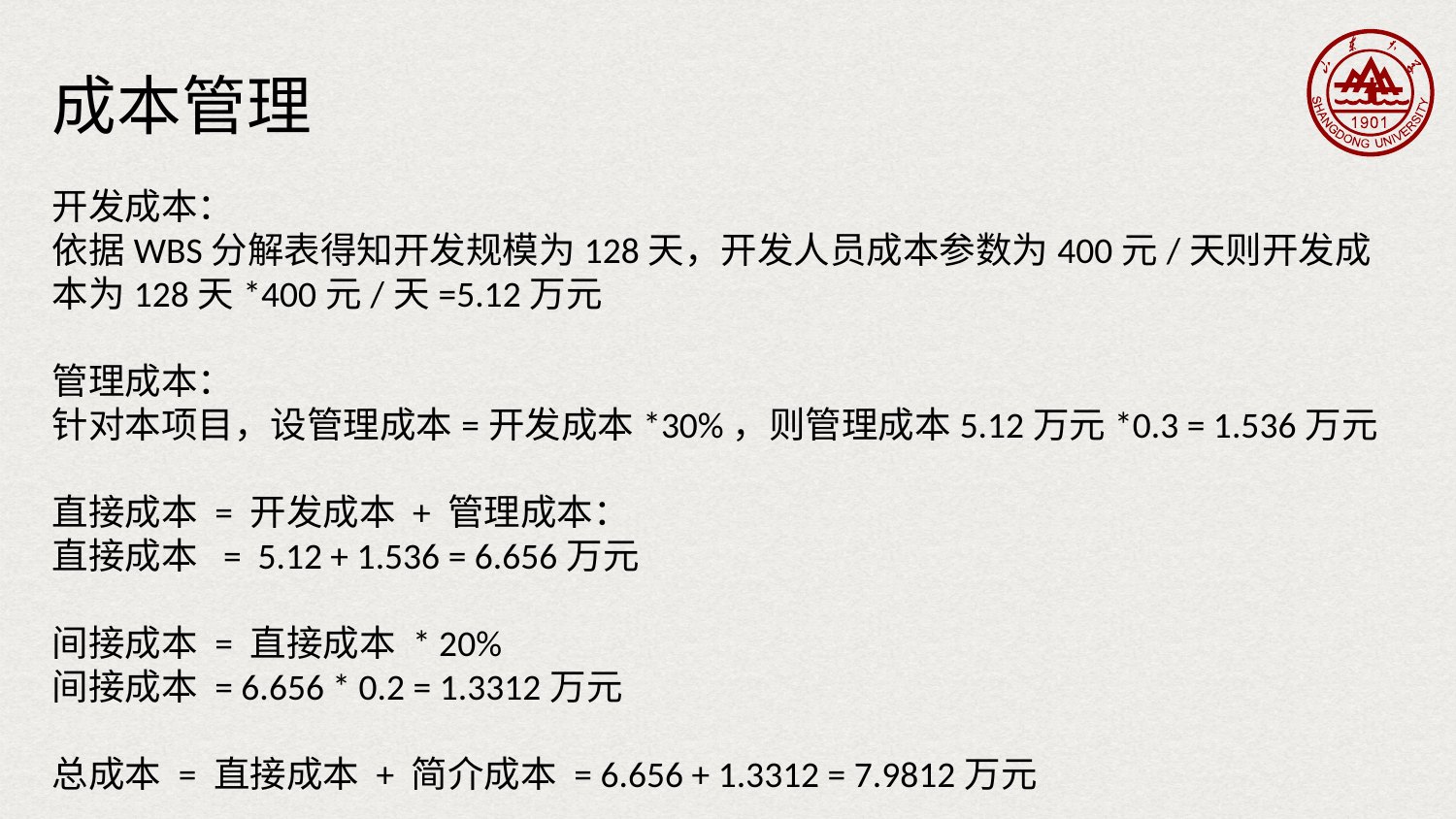

成本管理
开发成本：
依据WBS分解表得知开发规模为128天，开发人员成本参数为400元/天则开发成本为128天*400元/天=5.12万元

管理成本：
针对本项目，设管理成本=开发成本*30%，则管理成本5.12万元*0.3 = 1.536万元

直接成本 = 开发成本 + 管理成本：
直接成本  =  5.12 + 1.536 = 6.656万元

间接成本 = 直接成本 * 20%
间接成本 = 6.656 * 0.2 = 1.3312万元

总成本 = 直接成本 + 简介成本 = 6.656 + 1.3312 = 7.9812万元